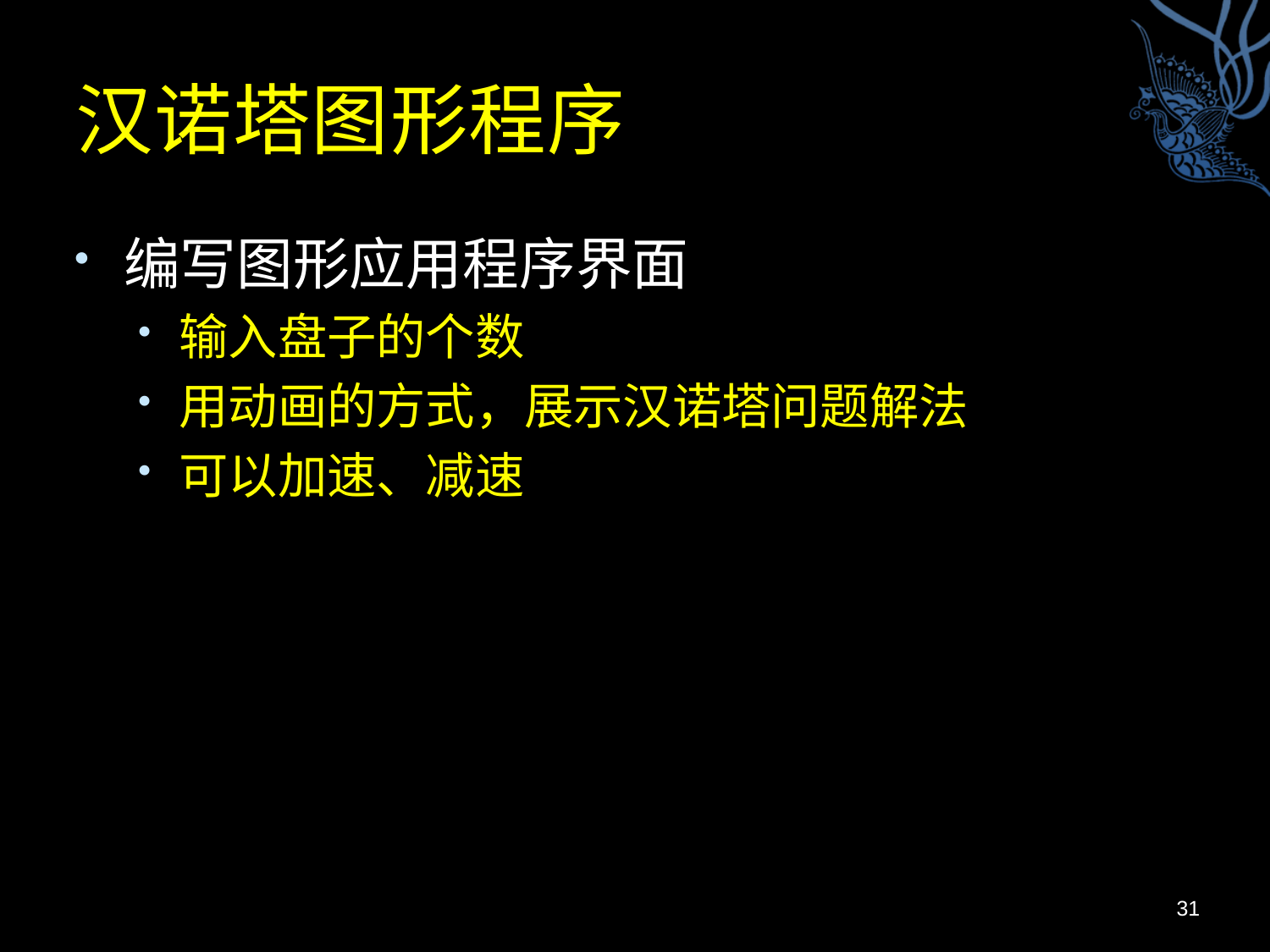

# 汉诺塔图形程序
编写图形应用程序界面
输入盘子的个数
用动画的方式，展示汉诺塔问题解法
可以加速、减速
31